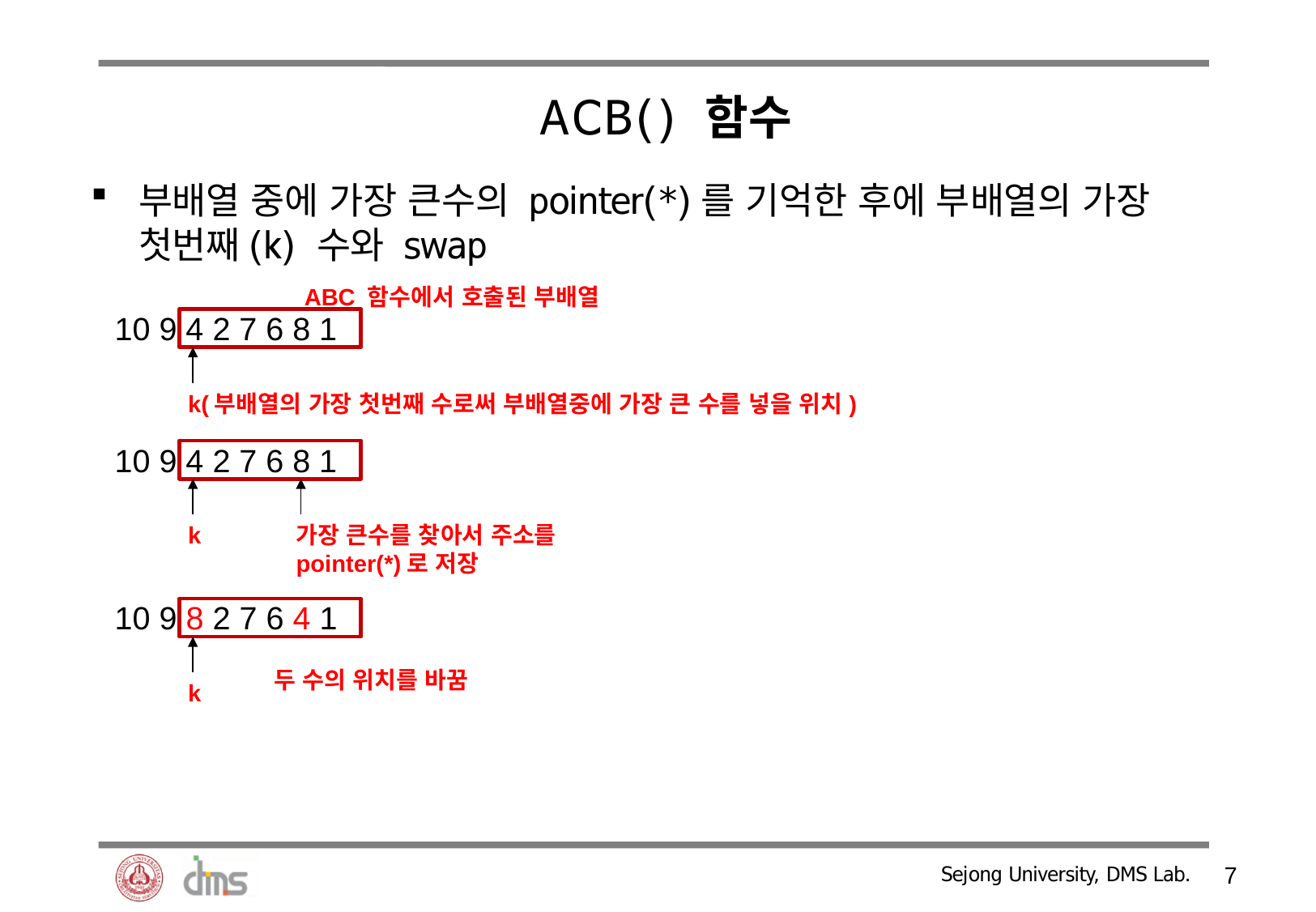

# ACB() 함수
부배열 중에 가장 큰수의 pointer(*)를 기억한 후에 부배열의 가장 첫번째(k) 수와 swap
ABC 함수에서 호출된 부배열
10 9 4 2 7 6 8 1

k(부배열의 가장 첫번째 수로써 부배열중에 가장 큰 수를 넣을 위치)
10 9 4 2 7 6 8 1

가장 큰수를 찾아서 주소를pointer(*)로 저장
k
10 9 8 2 7 6 4 1

두 수의 위치를 바꿈
k
7